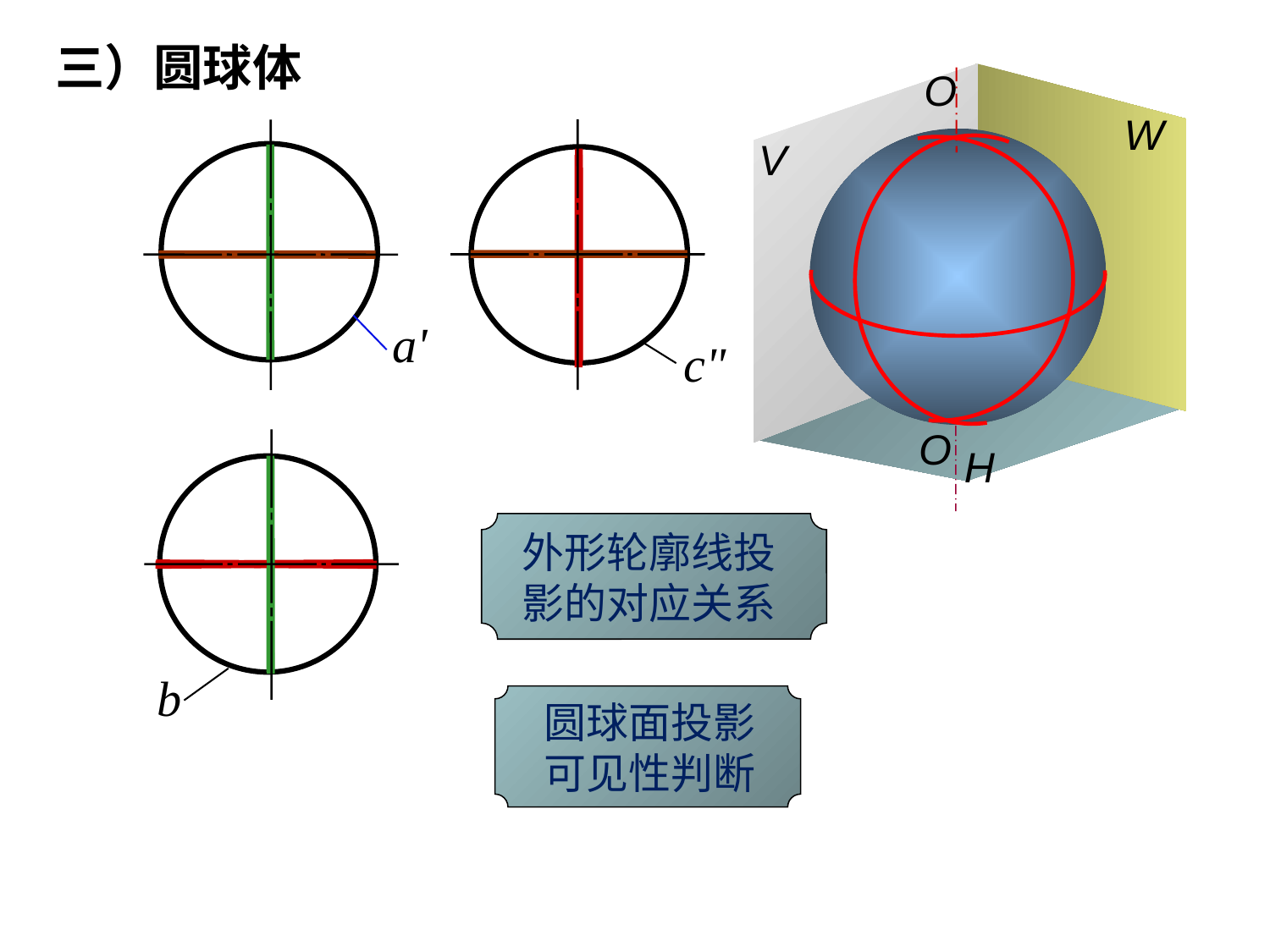

三）圆球体
O

O

W
V

a'

c"

H

外形轮廓线投
影的对应关系

b

圆球面投影
可见性判断